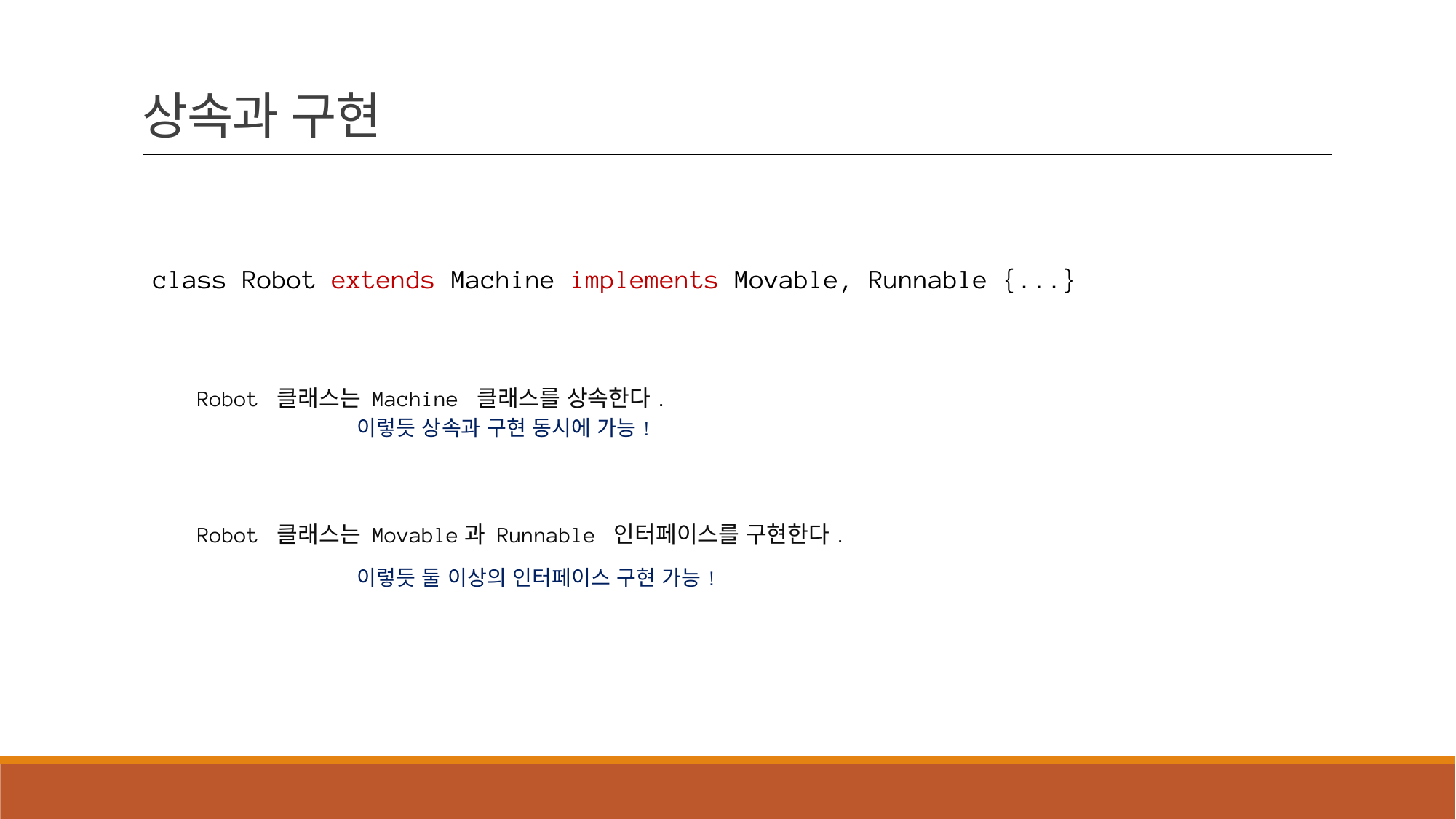

상속과 구현
class Robot extends Machine implements Movable, Runnable {...}
Robot 클래스는 Machine 클래스를 상속한다.

Robot 클래스는 Movable과 Runnable 인터페이스를 구현한다.
이렇듯 상속과 구현 동시에 가능!
이렇듯 둘 이상의 인터페이스 구현 가능!